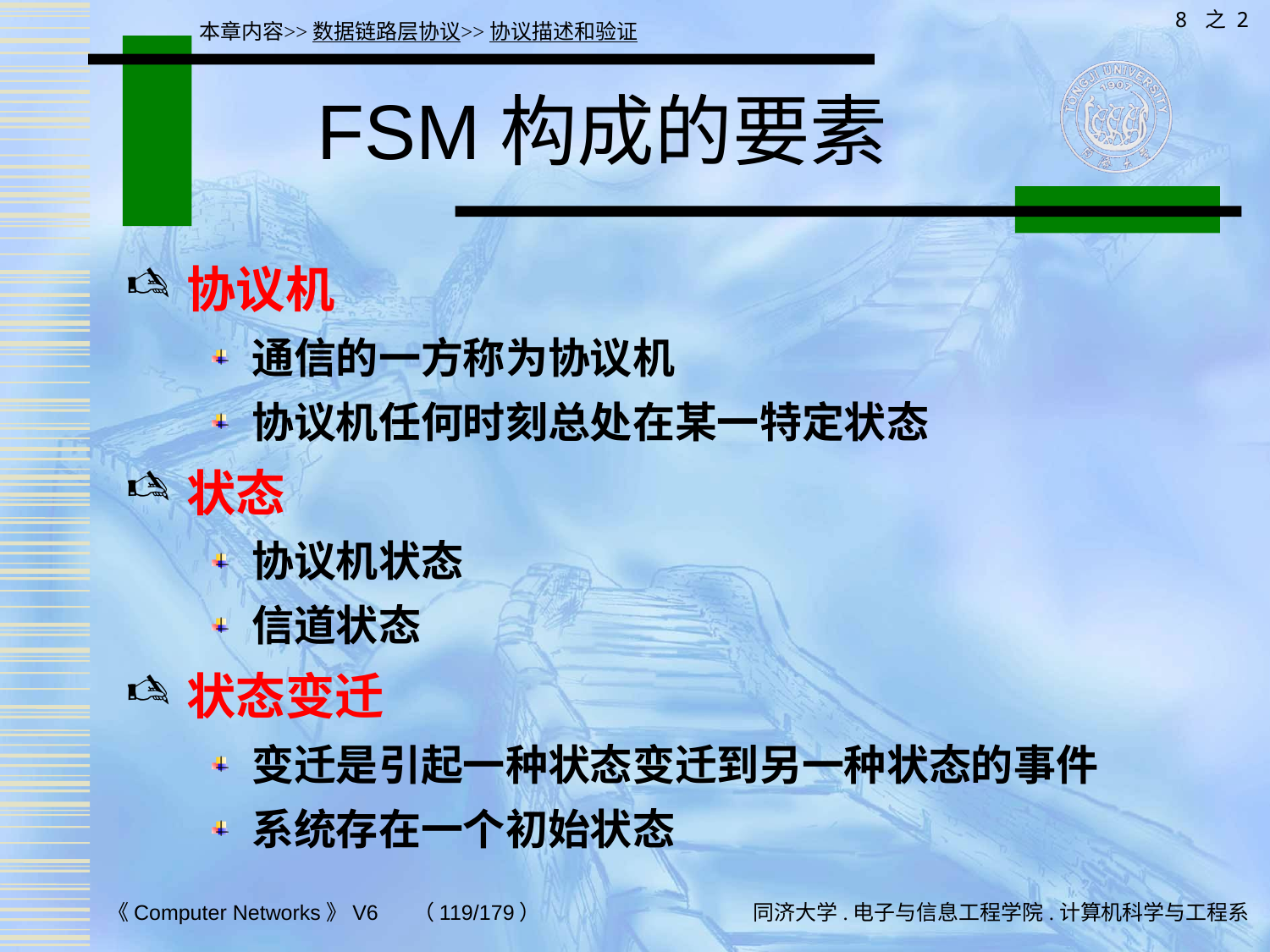

8 之 2
本章内容>>数据链路层协议>>协议描述和验证
# FSM构成的要素
协议机
通信的一方称为协议机
协议机任何时刻总处在某一特定状态
状态
协议机状态
信道状态
状态变迁
变迁是引起一种状态变迁到另一种状态的事件
系统存在一个初始状态